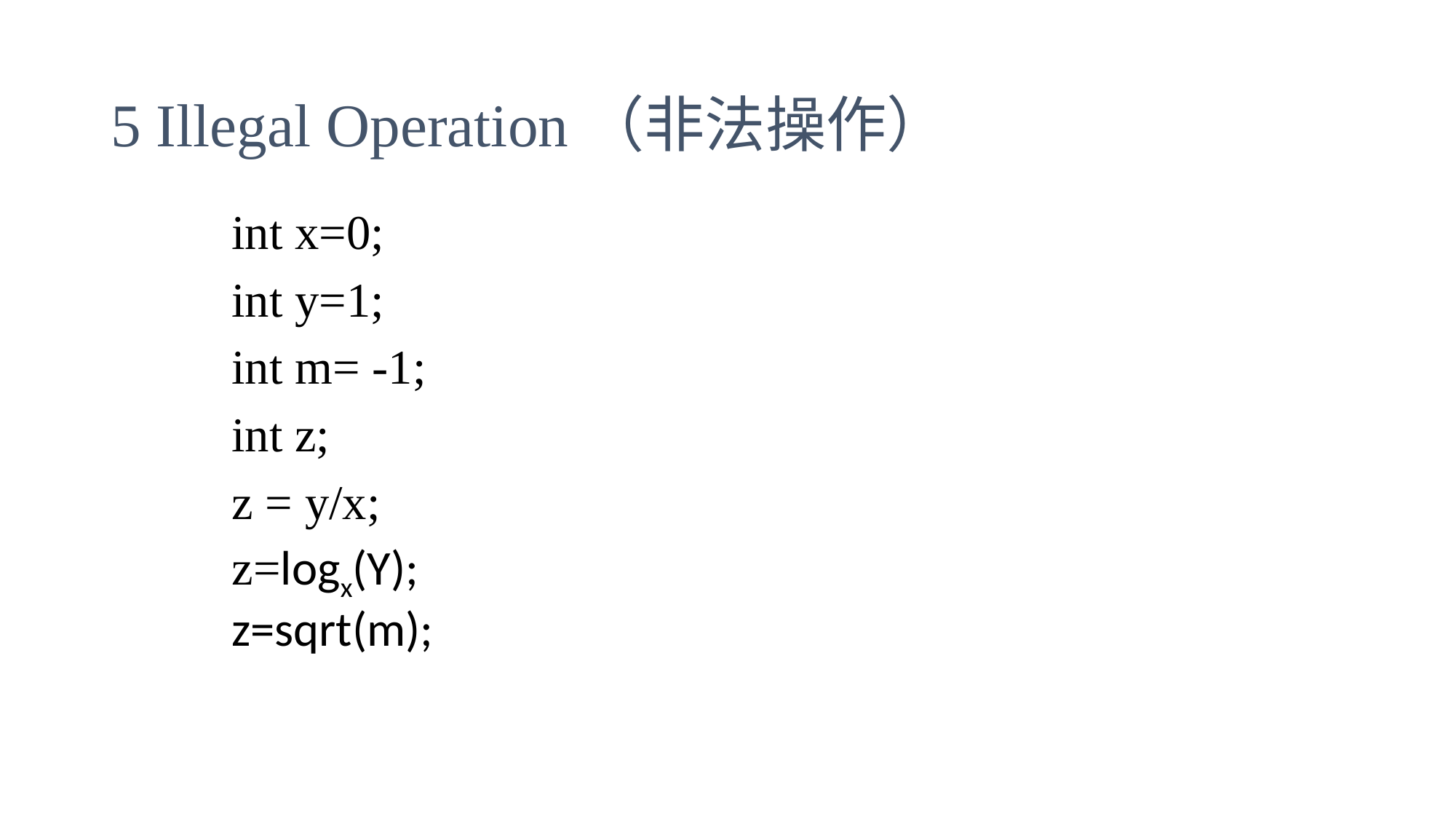

# 5 Illegal Operation（非法操作）
int x=0;
int y=1;
int m= -1;
int z;
z = y/x;
z=logx(Y);
z=sqrt(m);